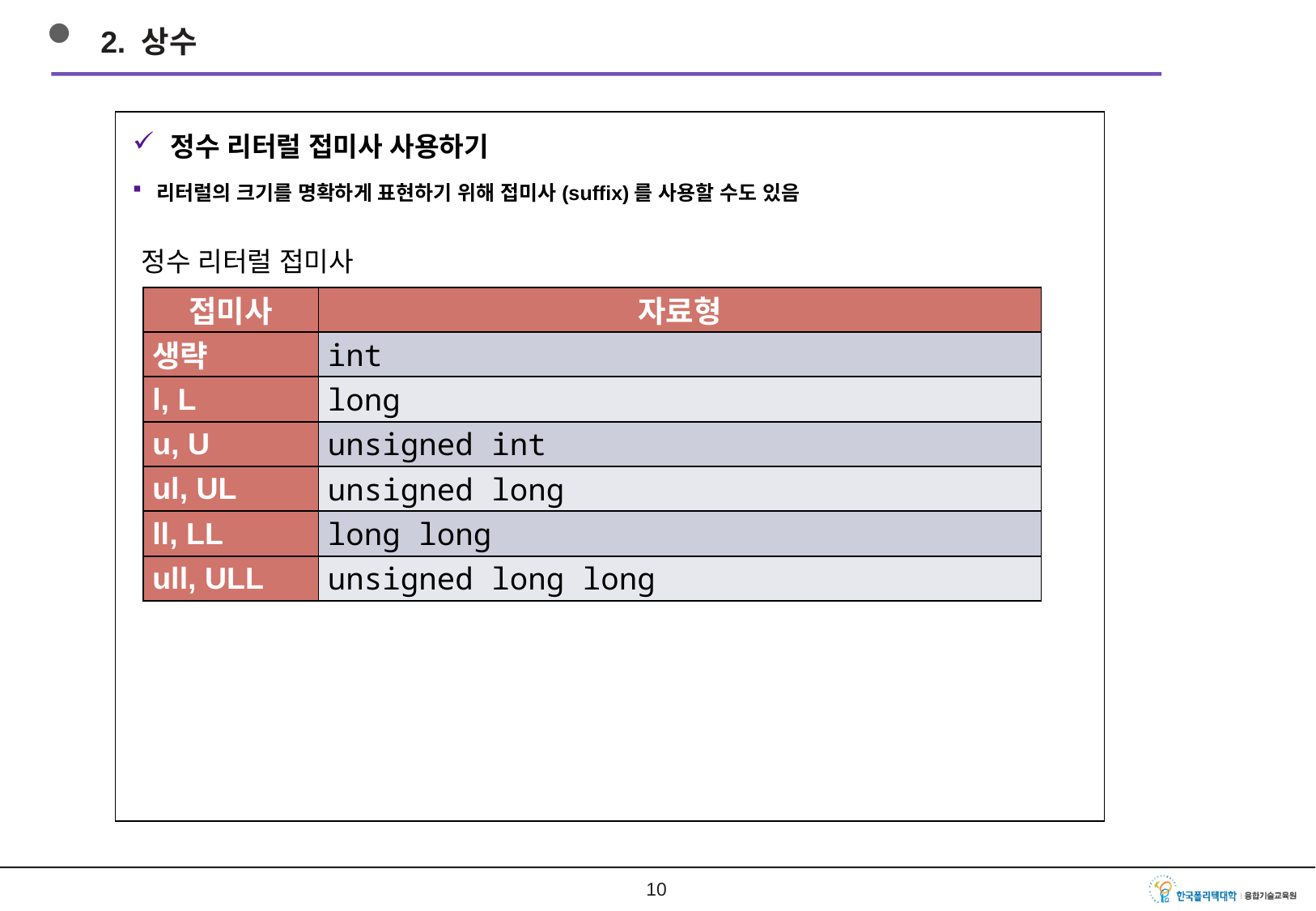

2. 상수
정수 리터럴 접미사 사용하기
리터럴의 크기를 명확하게 표현하기 위해 접미사(suffix)를 사용할 수도 있음

정수 리터럴 접미사
| 접미사 | 자료형 |
| --- | --- |
| 생략 | int |
| l, L | long |
| u, U | unsigned int |
| ul, UL | unsigned long |
| ll, LL | long long |
| ull, ULL | unsigned long long |
10